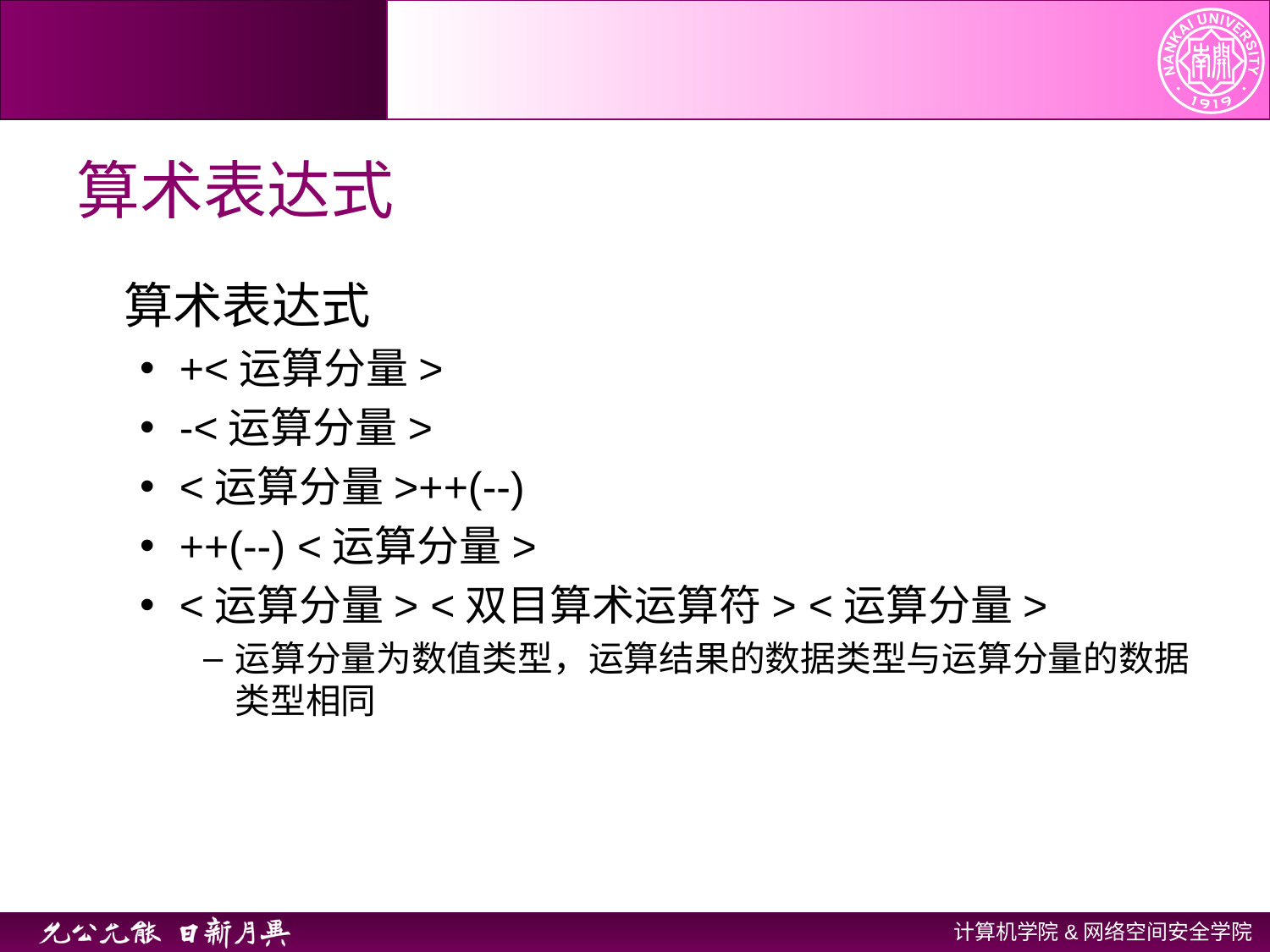

# 算术表达式
算术表达式
+<运算分量>
-<运算分量>
<运算分量>++(--)
++(--) <运算分量>
<运算分量> <双目算术运算符> <运算分量>
运算分量为数值类型，运算结果的数据类型与运算分量的数据类型相同